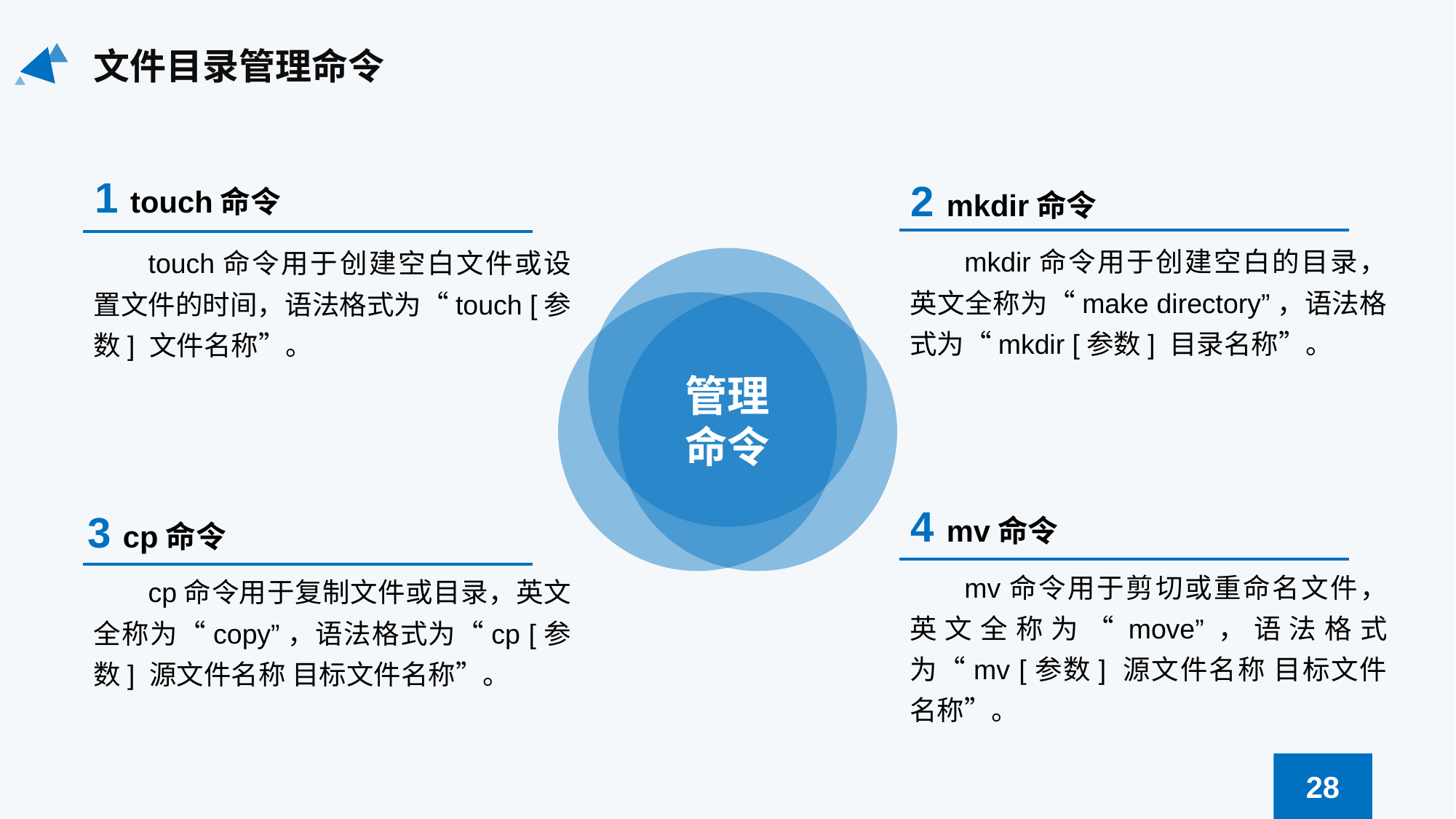

文件目录管理命令

1 touch命令
2 mkdir命令
mkdir命令用于创建空白的目录，英文全称为“make directory”，语法格式为“mkdir [参数] 目录名称”。
touch命令用于创建空白文件或设置文件的时间，语法格式为“touch [参数] 文件名称”。

管理
命令
4 mv命令
3 cp命令
mv命令用于剪切或重命名文件，英文全称为“move”，语法格式为“mv [参数] 源文件名称 目标文件名称”。
cp命令用于复制文件或目录，英文全称为“copy”，语法格式为“cp [参数] 源文件名称 目标文件名称”。

28